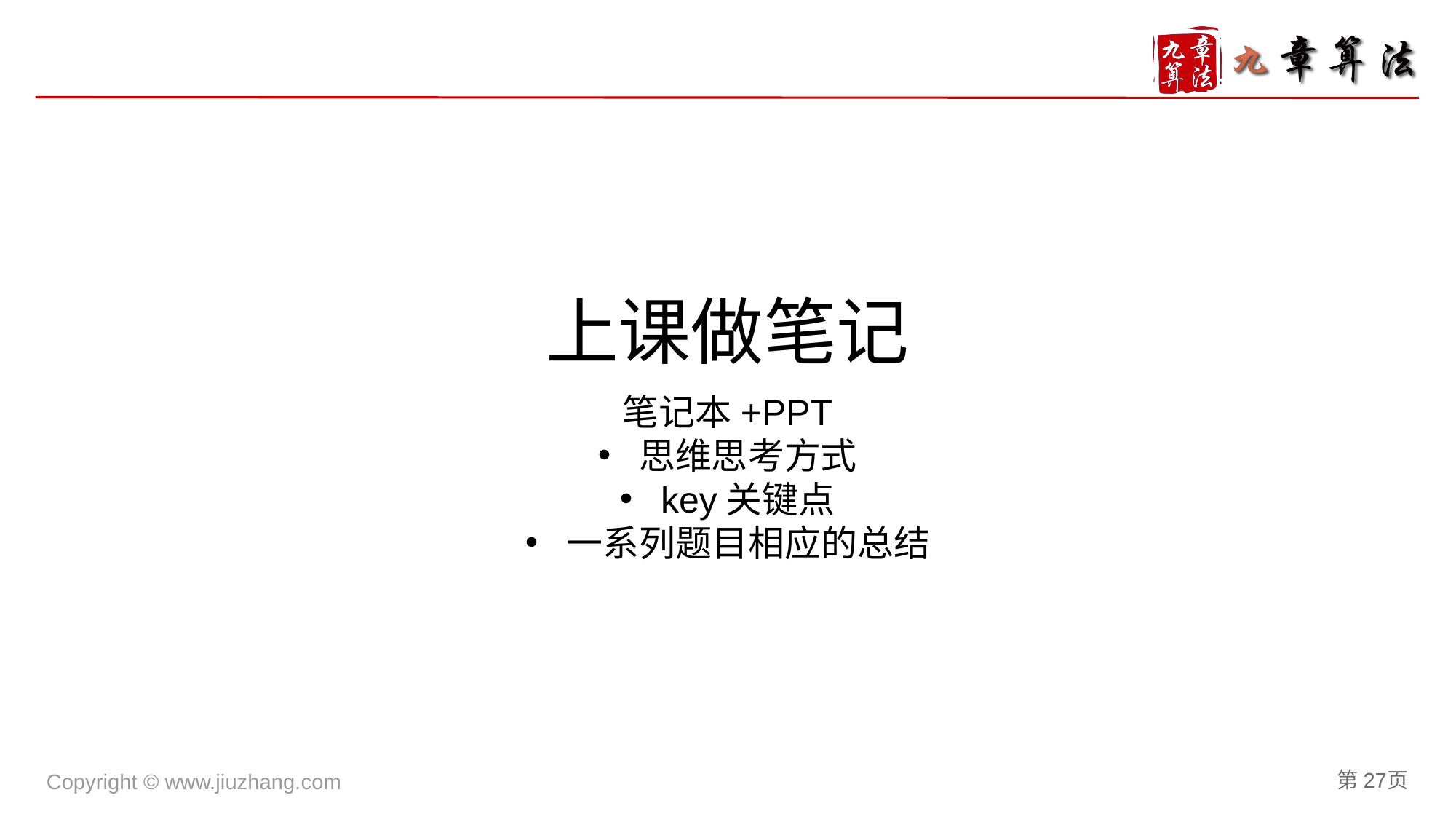

# 上课做笔记
笔记本+PPT
思维思考方式
key关键点
一系列题目相应的总结
第27页